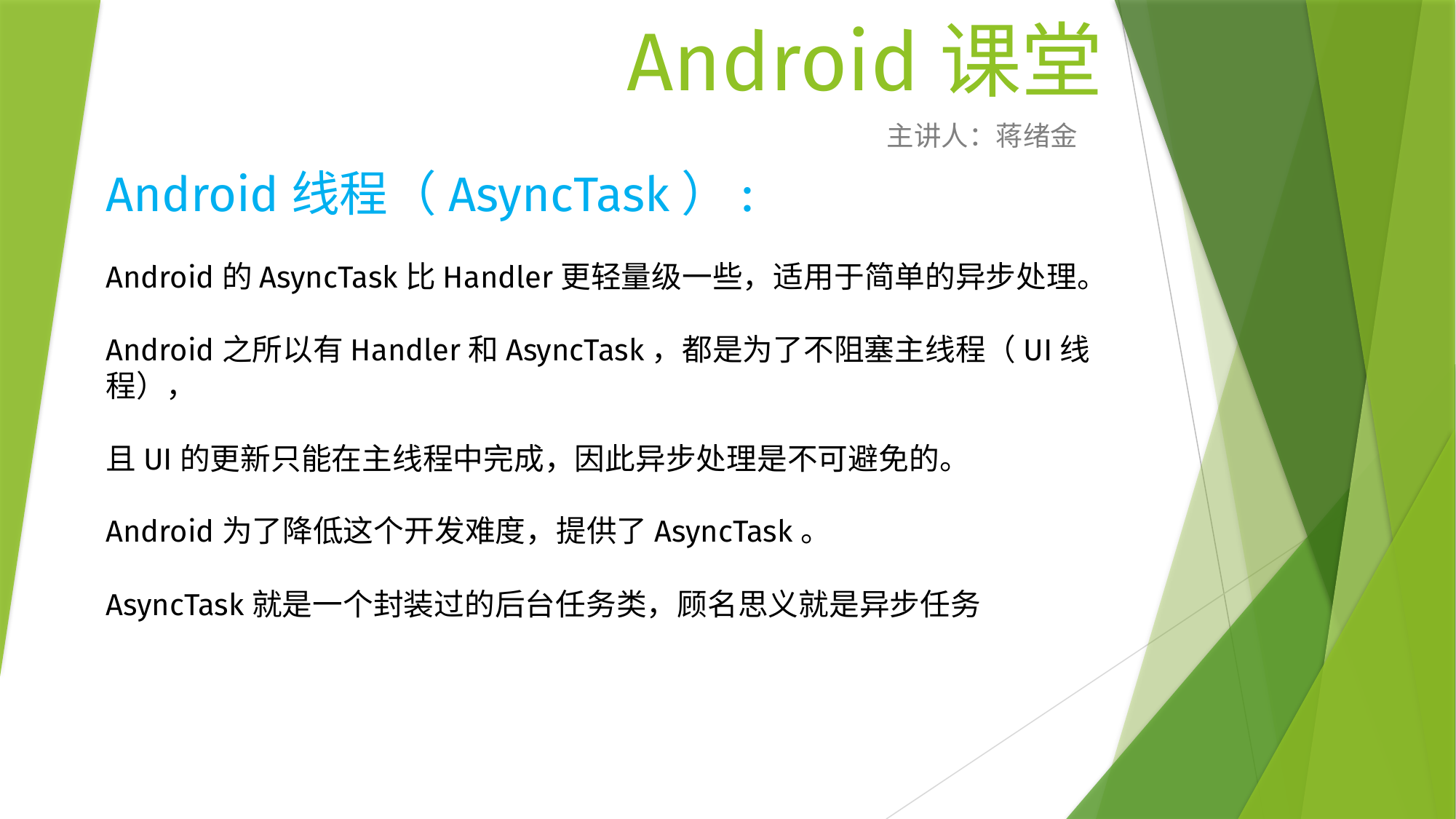

# Android课堂
主讲人：蒋绪金
Android线程（AsyncTask）:

Android的AsyncTask比Handler更轻量级一些，适用于简单的异步处理。

Android之所以有Handler和AsyncTask，都是为了不阻塞主线程（UI线程），

且UI的更新只能在主线程中完成，因此异步处理是不可避免的。

Android为了降低这个开发难度，提供了AsyncTask。

AsyncTask就是一个封装过的后台任务类，顾名思义就是异步任务